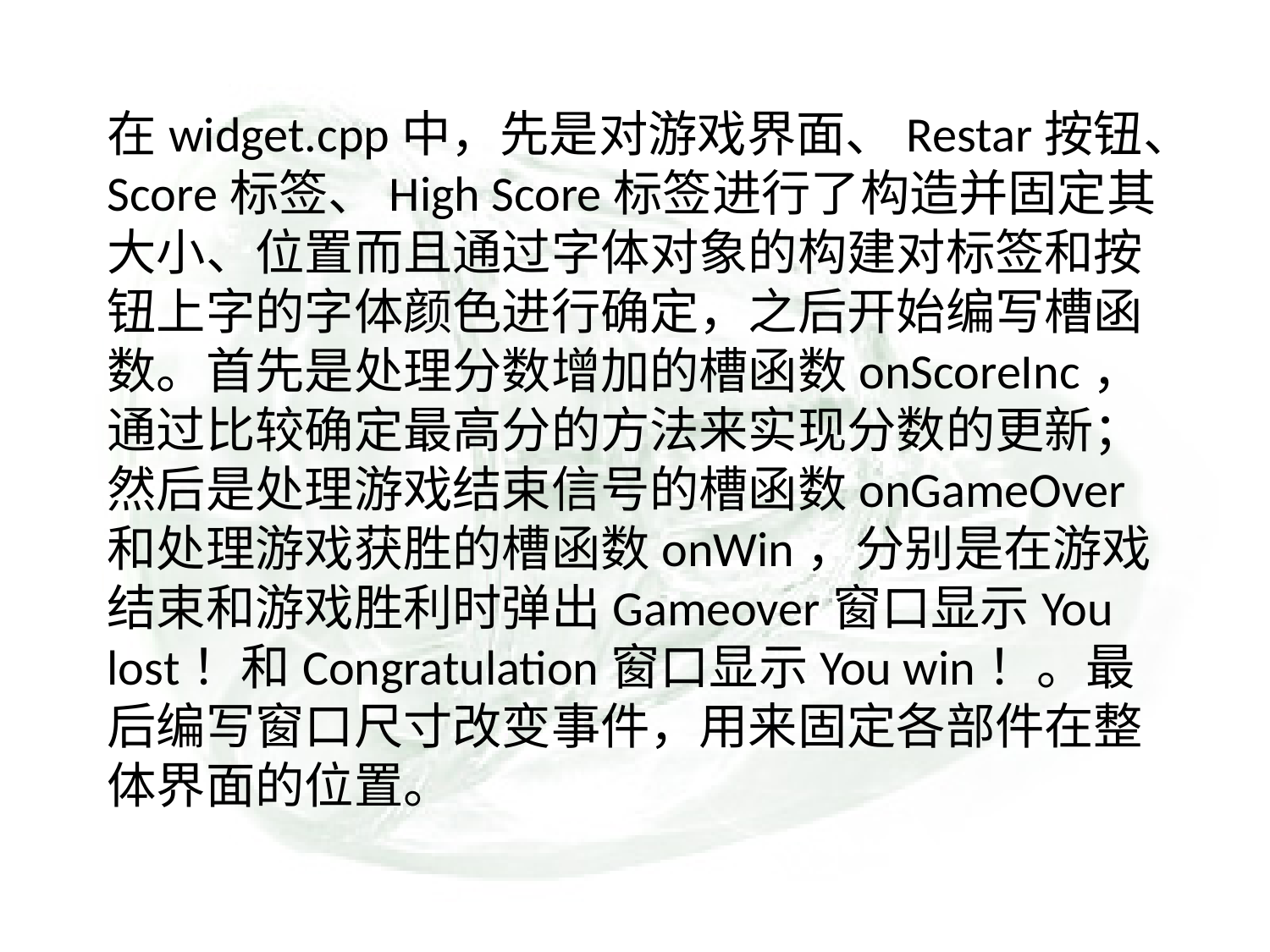

在widget.cpp中，先是对游戏界面、Restar按钮、Score标签、High Score标签进行了构造并固定其大小、位置而且通过字体对象的构建对标签和按钮上字的字体颜色进行确定，之后开始编写槽函数。首先是处理分数增加的槽函数onScoreInc，通过比较确定最高分的方法来实现分数的更新；然后是处理游戏结束信号的槽函数onGameOver和处理游戏获胜的槽函数onWin，分别是在游戏结束和游戏胜利时弹出Gameover窗口显示You lost！和Congratulation窗口显示You win！。最后编写窗口尺寸改变事件，用来固定各部件在整体界面的位置。